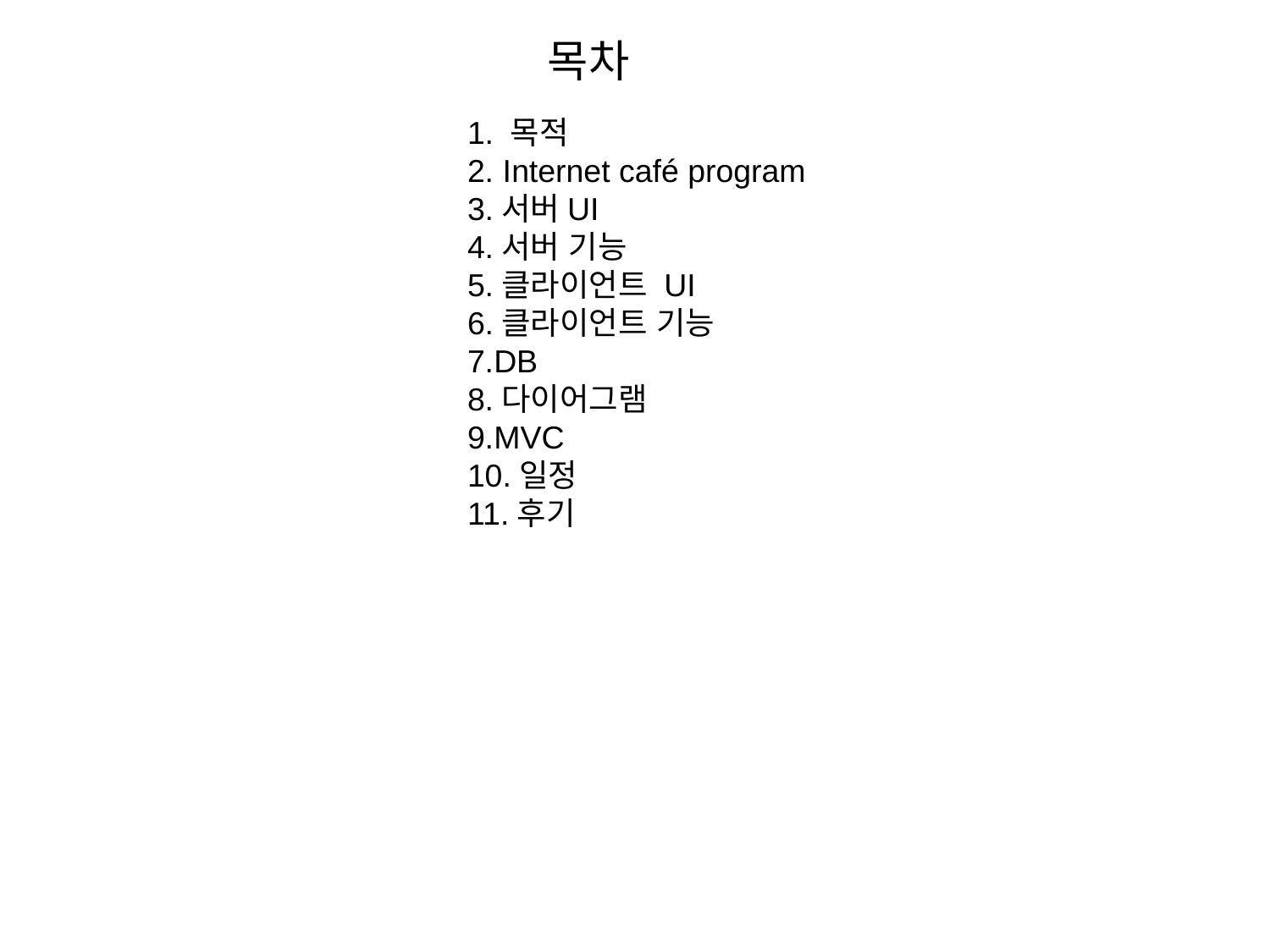

# 목차
1. 목적
2. Internet café program
3.서버UI
4.서버 기능
5.클라이언트 UI
6.클라이언트 기능
7.DB
8.다이어그램
9.MVC
10.일정
11.후기